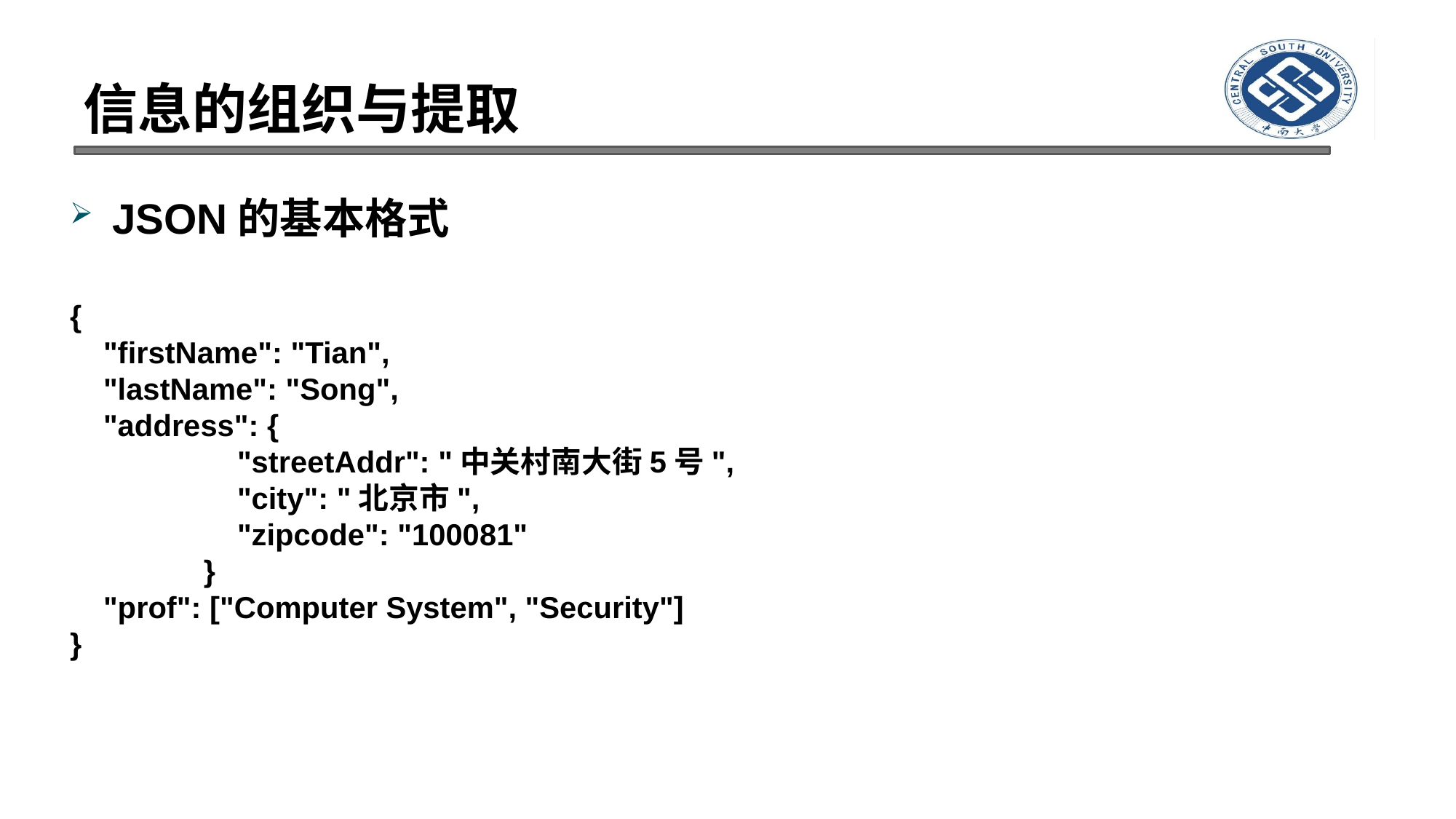

# 信息的组织与提取
JSON的基本格式

{
    "firstName": "Tian",
    "lastName": "Song",
    "address": {
                    "streetAddr": "中关村南大街5号",
                    "city": "北京市",
                    "zipcode": "100081"
                }
    "prof": ["Computer System", "Security"]
}